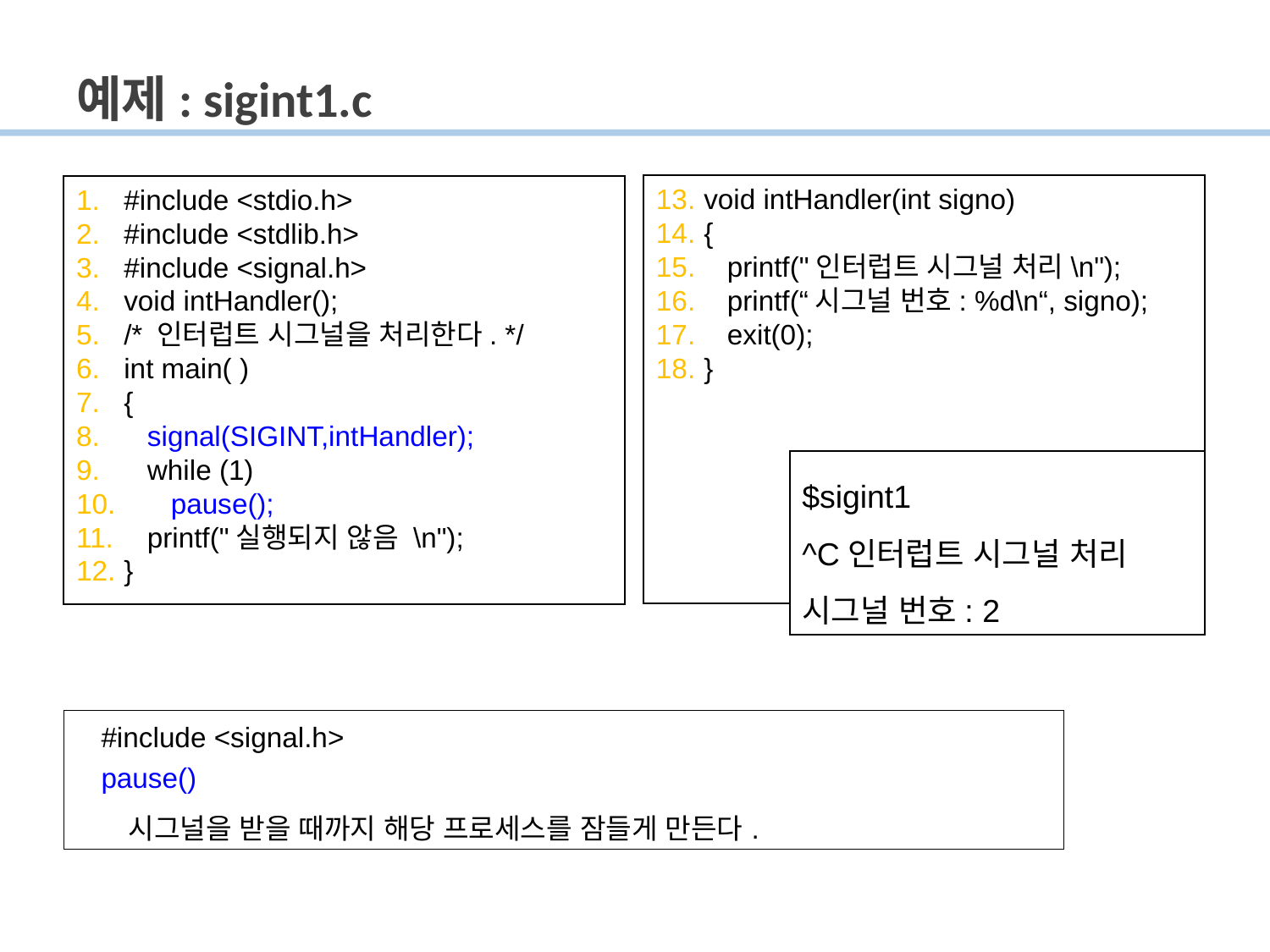

# 예제: sigint1.c
void intHandler(int signo)
{
   printf("인터럽트 시그널 처리\n");
   printf(“시그널 번호: %d\n“, signo);
   exit(0);
}
#include <stdio.h>
#include <stdlib.h>
#include <signal.h>
void intHandler();
/* 인터럽트 시그널을 처리한다. */
int main( )
{
   signal(SIGINT,intHandler);
   while (1)
      pause();
   printf("실행되지 않음 \n");
}

$sigint1
^C인터럽트 시그널 처리
시그널 번호: 2
| #include <signal.h> pause() 시그널을 받을 때까지 해당 프로세스를 잠들게 만든다. |
| --- |